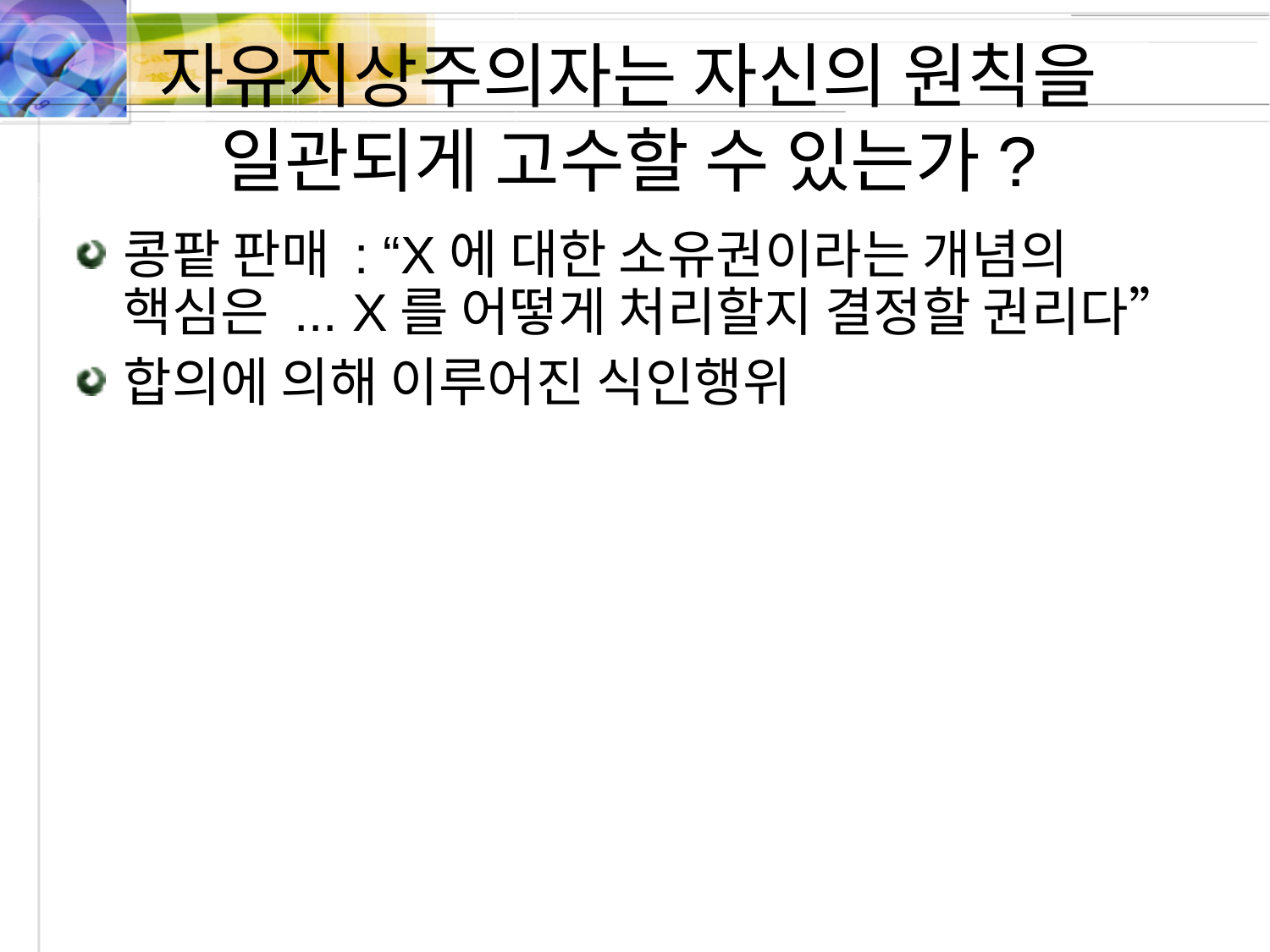

자유지상주의자는 자신의 원칙을 일관되게 고수할 수 있는가?
콩팥 판매 : “X에 대한 소유권이라는 개념의 핵심은 ... X를 어떻게 처리할지 결정할 권리다”
합의에 의해 이루어진 식인행위